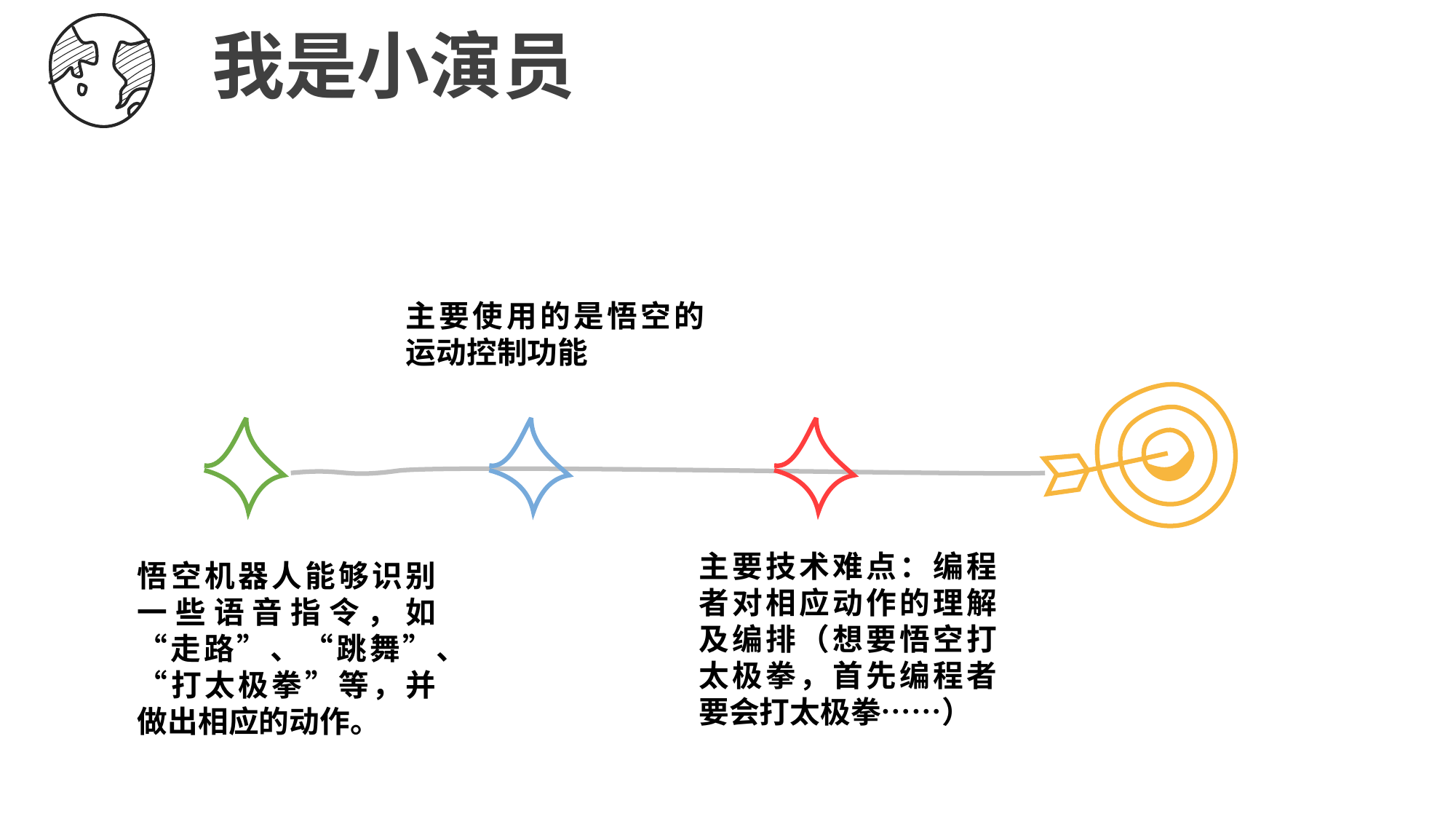

我是小演员

主要使用的是悟空的运动控制功能

主要技术难点：编程者对相应动作的理解及编排（想要悟空打太极拳，首先编程者要会打太极拳……）
悟空机器人能够识别一些语音指令，如“走路”、“跳舞”、“打太极拳”等，并做出相应的动作。